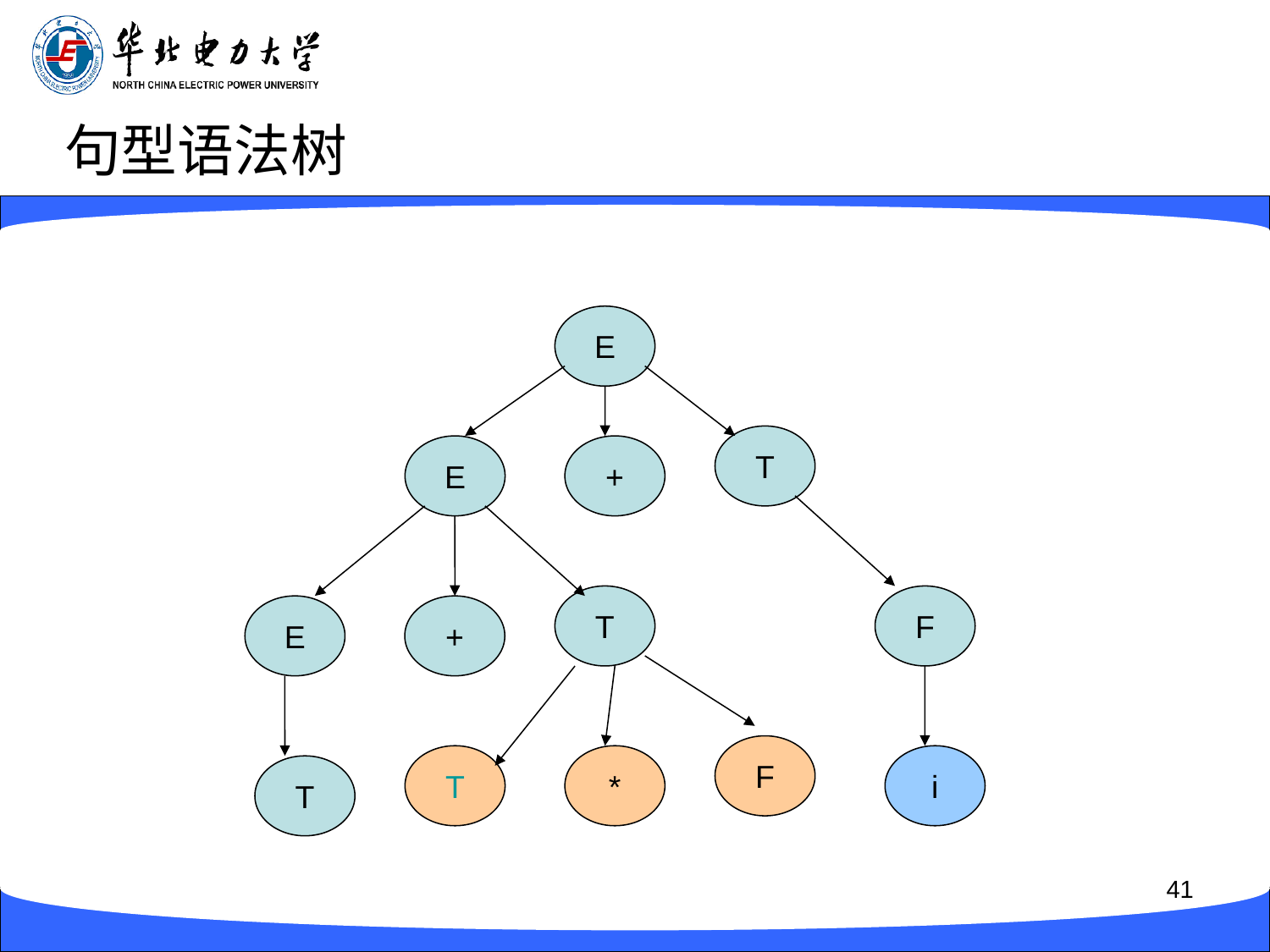

# 句型语法树
E

T
E
+

T
F
E
+

F
T
*
i
T
41